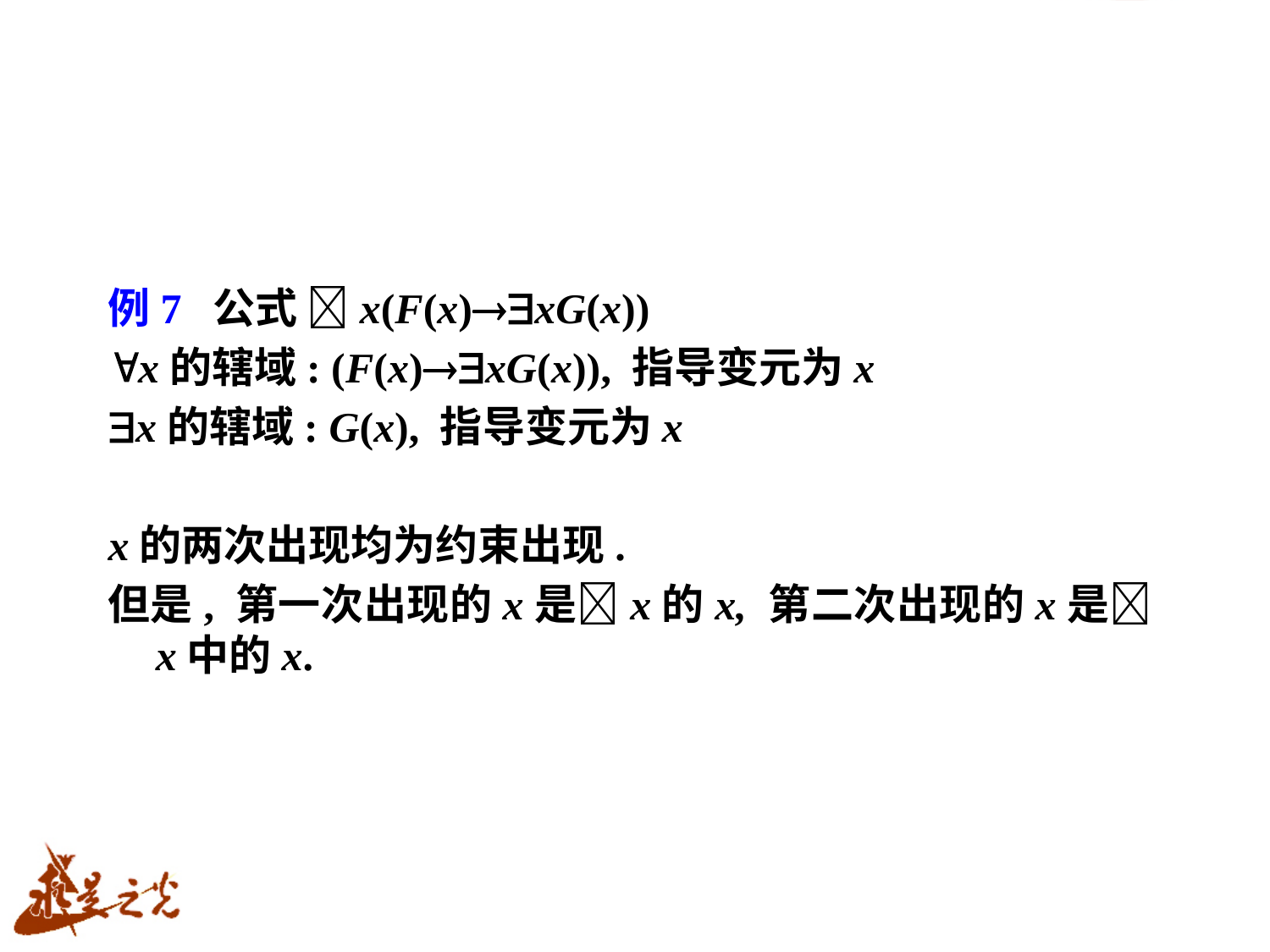

例7  公式 ∀x(F(x)→∃xG(x))
∀x的辖域: (F(x)→∃xG(x)), 指导变元为x
∃x的辖域: G(x), 指导变元为x

x的两次出现均为约束出现.
但是, 第一次出现的x是∀x的x, 第二次出现的x是∃x中的x.

18